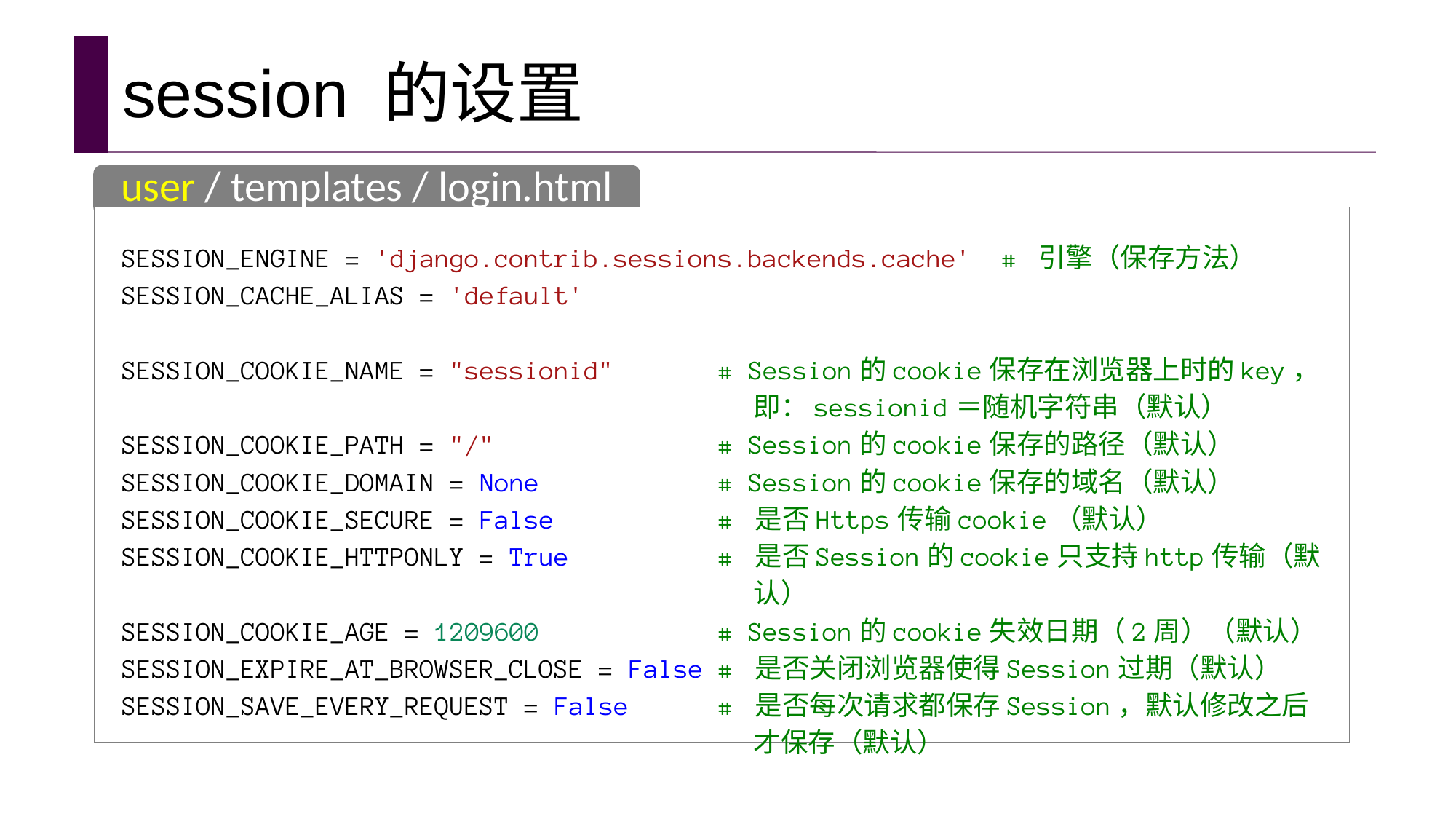

# session 的设置
user / templates / login.html

SESSION_ENGINE = 'django.contrib.sessions.backends.cache'  # 引擎（保存方法）
SESSION_CACHE_ALIAS = 'default'

SESSION_COOKIE_NAME = "sessionid"       # Session的cookie保存在浏览器上时的key，即：sessionid＝随机字符串（默认）
SESSION_COOKIE_PATH = "/"               # Session的cookie保存的路径（默认）
SESSION_COOKIE_DOMAIN = None            # Session的cookie保存的域名（默认）
SESSION_COOKIE_SECURE = False           # 是否Https传输cookie（默认）
SESSION_COOKIE_HTTPONLY = True          # 是否Session的cookie只支持http传输（默认）
SESSION_COOKIE_AGE = 1209600            # Session的cookie失效日期（2周）（默认）
SESSION_EXPIRE_AT_BROWSER_CLOSE = False # 是否关闭浏览器使得Session过期（默认）
SESSION_SAVE_EVERY_REQUEST = False      # 是否每次请求都保存Session，默认修改之后才保存（默认）